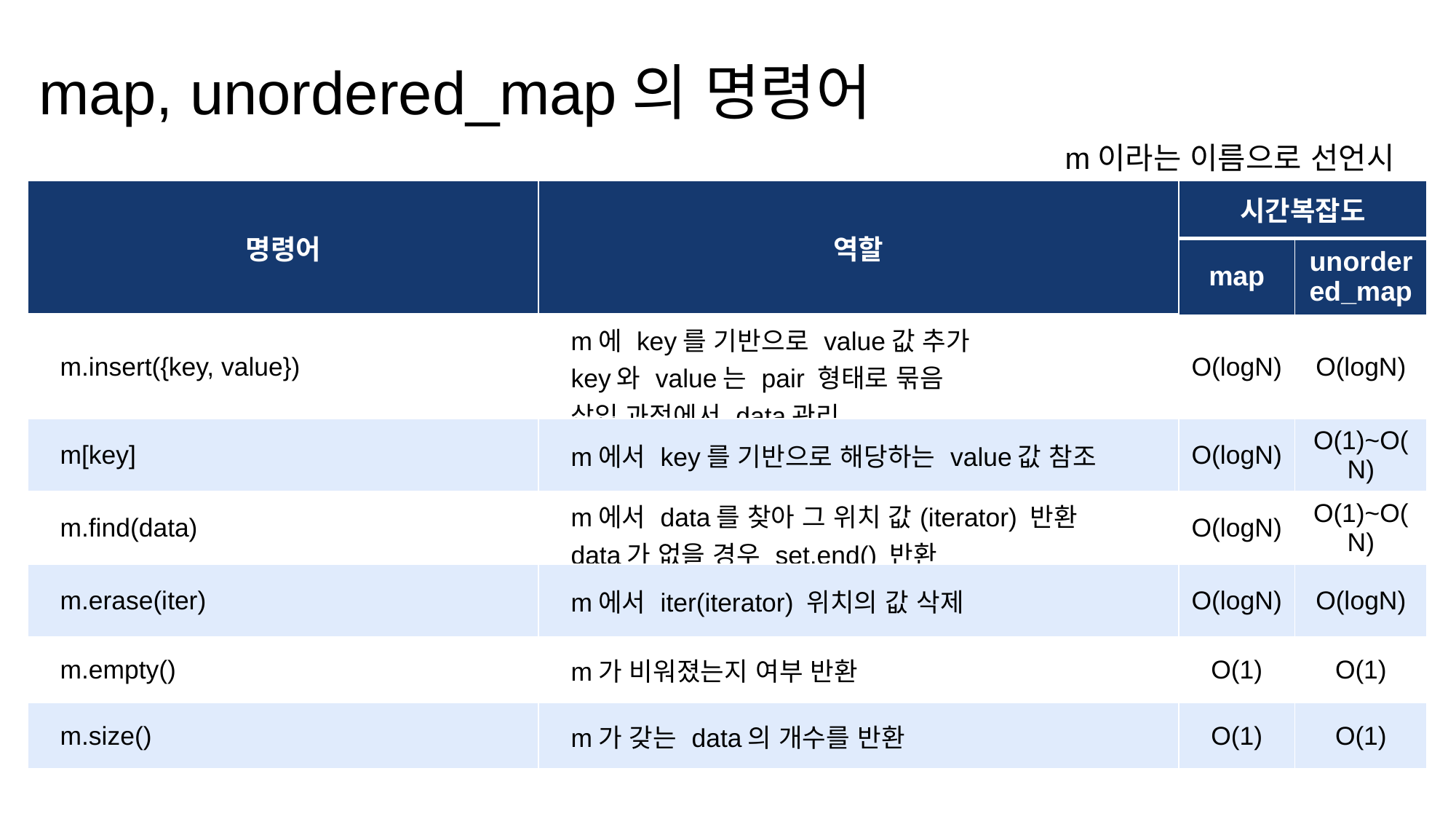

map, unordered_map의 명령어
m이라는 이름으로 선언시
| 명령어 | 역할 | 시간복잡도 |  |
| --- | --- | --- | --- |
|  |  | map | unordered\_map |
| m.insert({key, value}) | m에 key를 기반으로 value값 추가 key와 value는 pair 형태로 묶음 삽입 과정에서 data관리 | O(logN) | O(logN) |
| m[key] | m에서 key를 기반으로 해당하는 value값 참조 | O(logN) | O(1)~O(N) |
| m.find(data) | m에서 data를 찾아 그 위치 값(iterator) 반환 data가 없을 경우 set.end() 반환 | O(logN) | O(1)~O(N) |
| m.erase(iter) | m에서 iter(iterator) 위치의 값 삭제 | O(logN) | O(logN) |
| m.empty() | m가 비워졌는지 여부 반환 | O(1) | O(1) |
| m.size() | m가 갖는 data의 개수를 반환 | O(1) | O(1) |